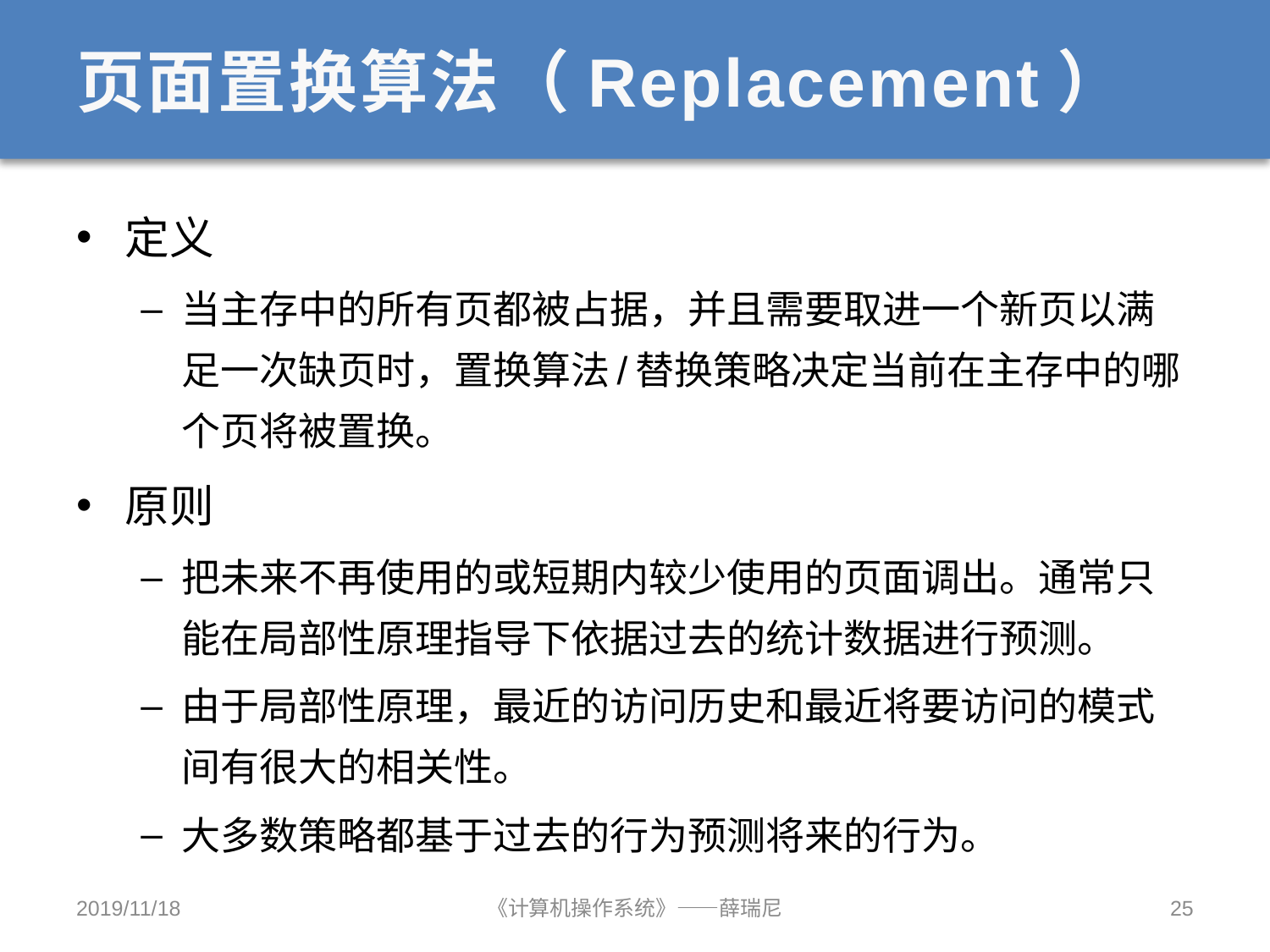

# 页面置换算法（Replacement）
定义
当主存中的所有页都被占据，并且需要取进一个新页以满足一次缺页时，置换算法/替换策略决定当前在主存中的哪个页将被置换。
原则
把未来不再使用的或短期内较少使用的页面调出。通常只能在局部性原理指导下依据过去的统计数据进行预测。
由于局部性原理，最近的访问历史和最近将要访问的模式间有很大的相关性。
大多数策略都基于过去的行为预测将来的行为。
2019/11/18
《计算机操作系统》——薛瑞尼
25